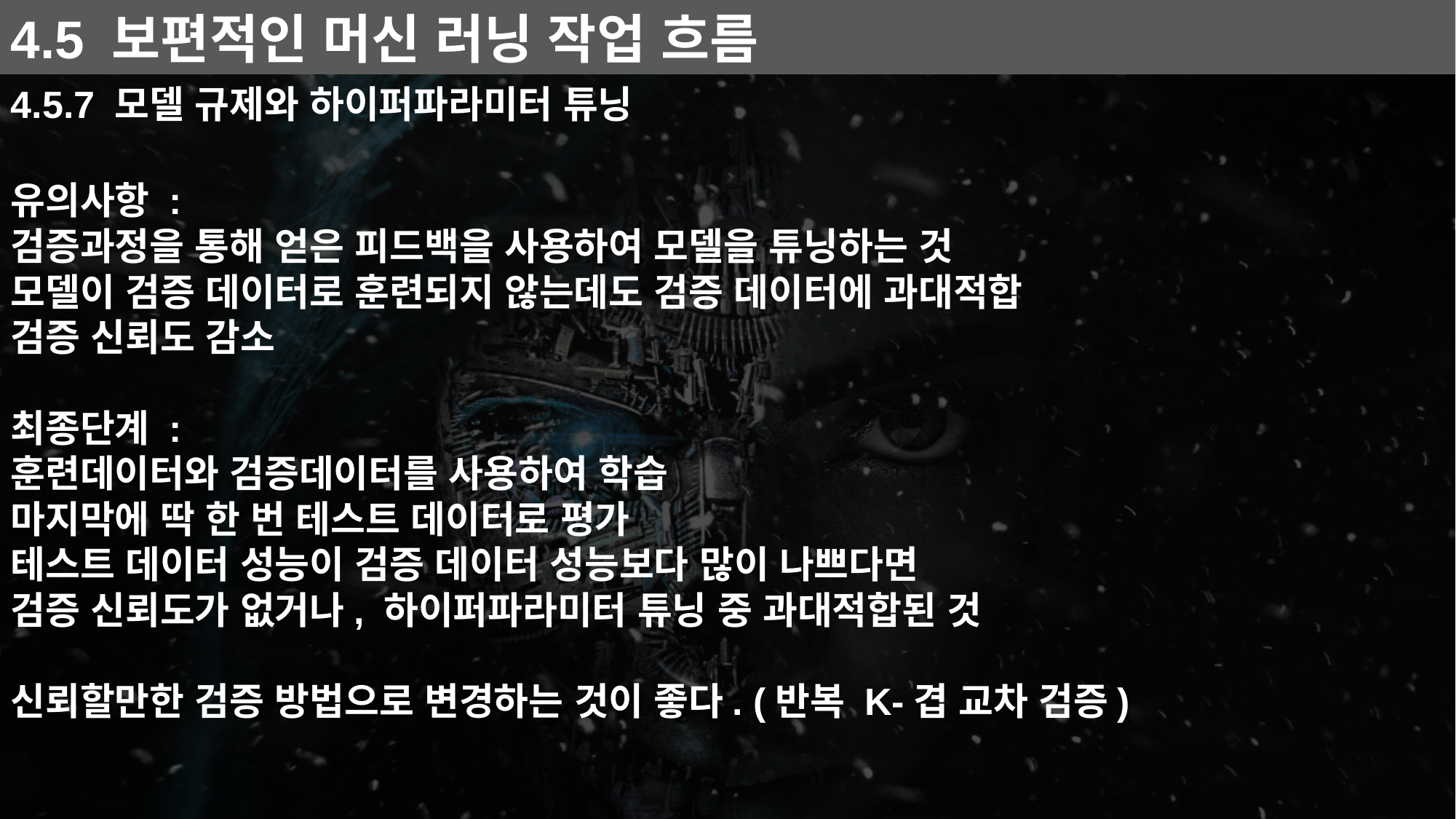

4.5 보편적인 머신 러닝 작업 흐름

4.5.7 모델 규제와 하이퍼파라미터 튜닝
유의사항 :
검증과정을 통해 얻은 피드백을 사용하여 모델을 튜닝하는 것
모델이 검증 데이터로 훈련되지 않는데도 검증 데이터에 과대적합
검증 신뢰도 감소

최종단계 :
훈련데이터와 검증데이터를 사용하여 학습
마지막에 딱 한 번 테스트 데이터로 평가
테스트 데이터 성능이 검증 데이터 성능보다 많이 나쁘다면
검증 신뢰도가 없거나, 하이퍼파라미터 튜닝 중 과대적합된 것

신뢰할만한 검증 방법으로 변경하는 것이 좋다. (반복 K-겹 교차 검증)